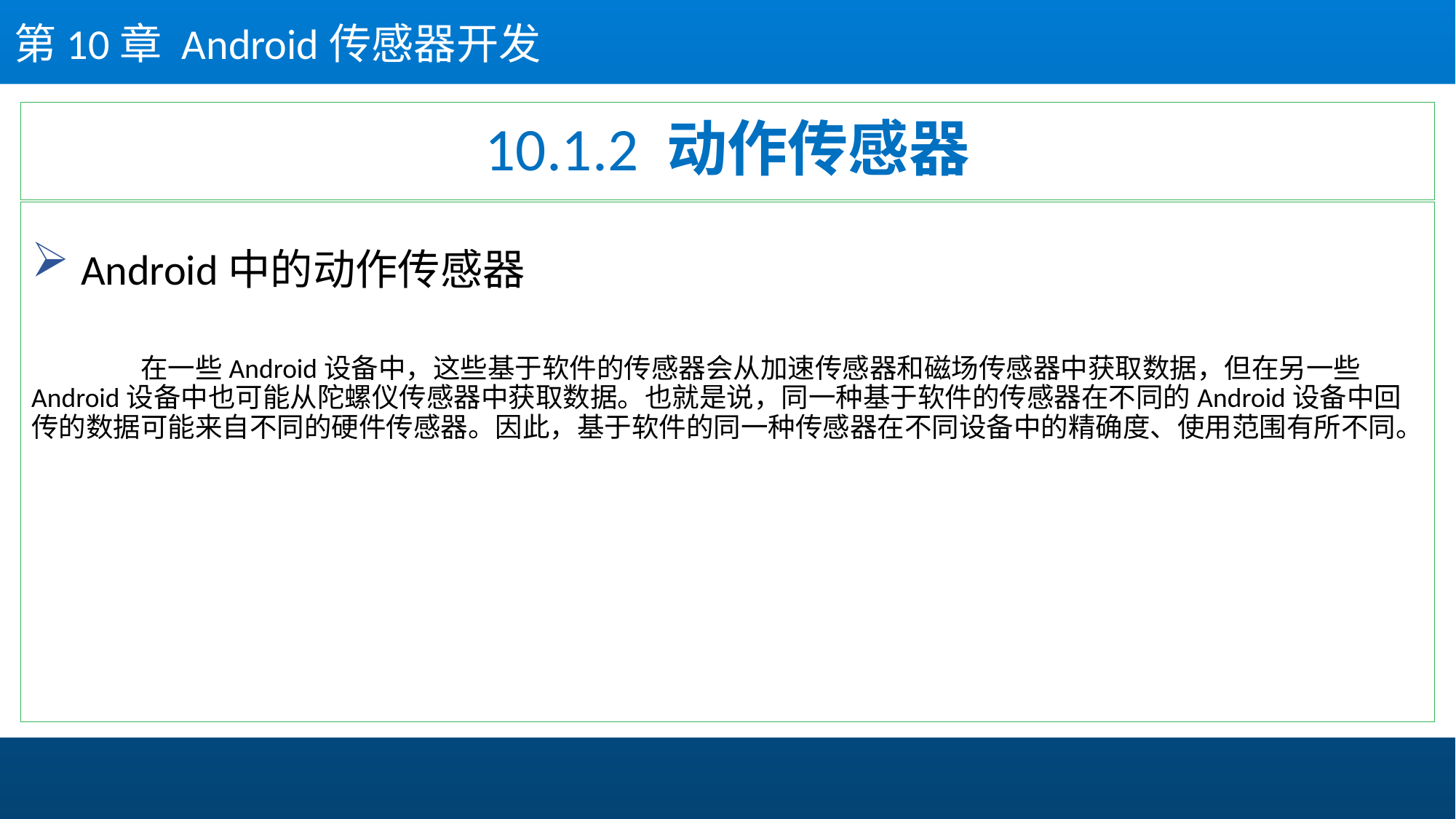

第10章 Android传感器开发

# 10.1.2 动作传感器
 Android中的动作传感器

	在一些Android设备中，这些基于软件的传感器会从加速传感器和磁场传感器中获取数据，但在另一些Android设备中也可能从陀螺仪传感器中获取数据。也就是说，同一种基于软件的传感器在不同的Android设备中回传的数据可能来自不同的硬件传感器。因此，基于软件的同一种传感器在不同设备中的精确度、使用范围有所不同。